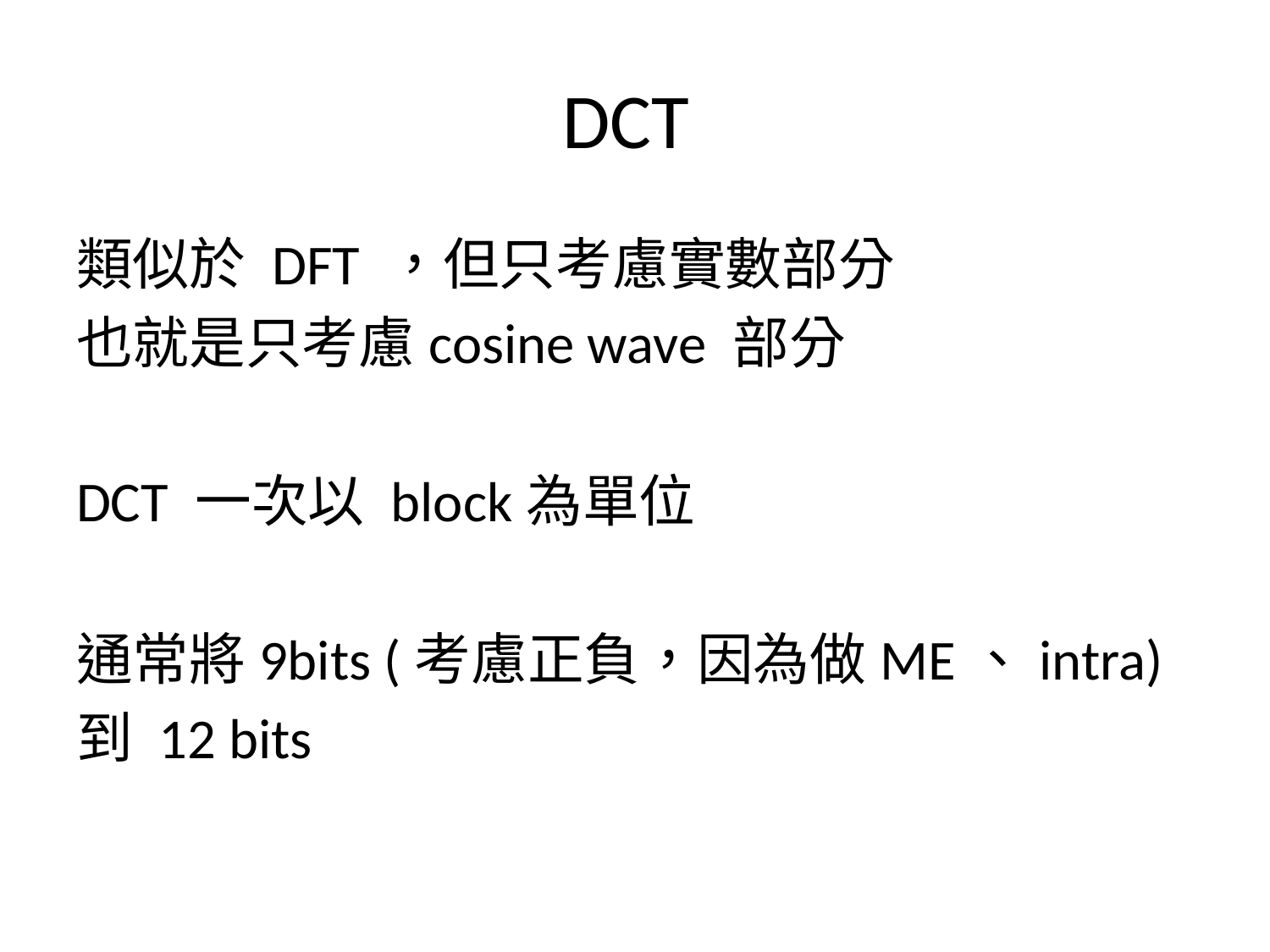

# DCT
類似於 DFT ，但只考慮實數部分
也就是只考慮cosine wave 部分

DCT 一次以 block為單位

通常將9bits (考慮正負，因為做ME、intra)
到 12 bits